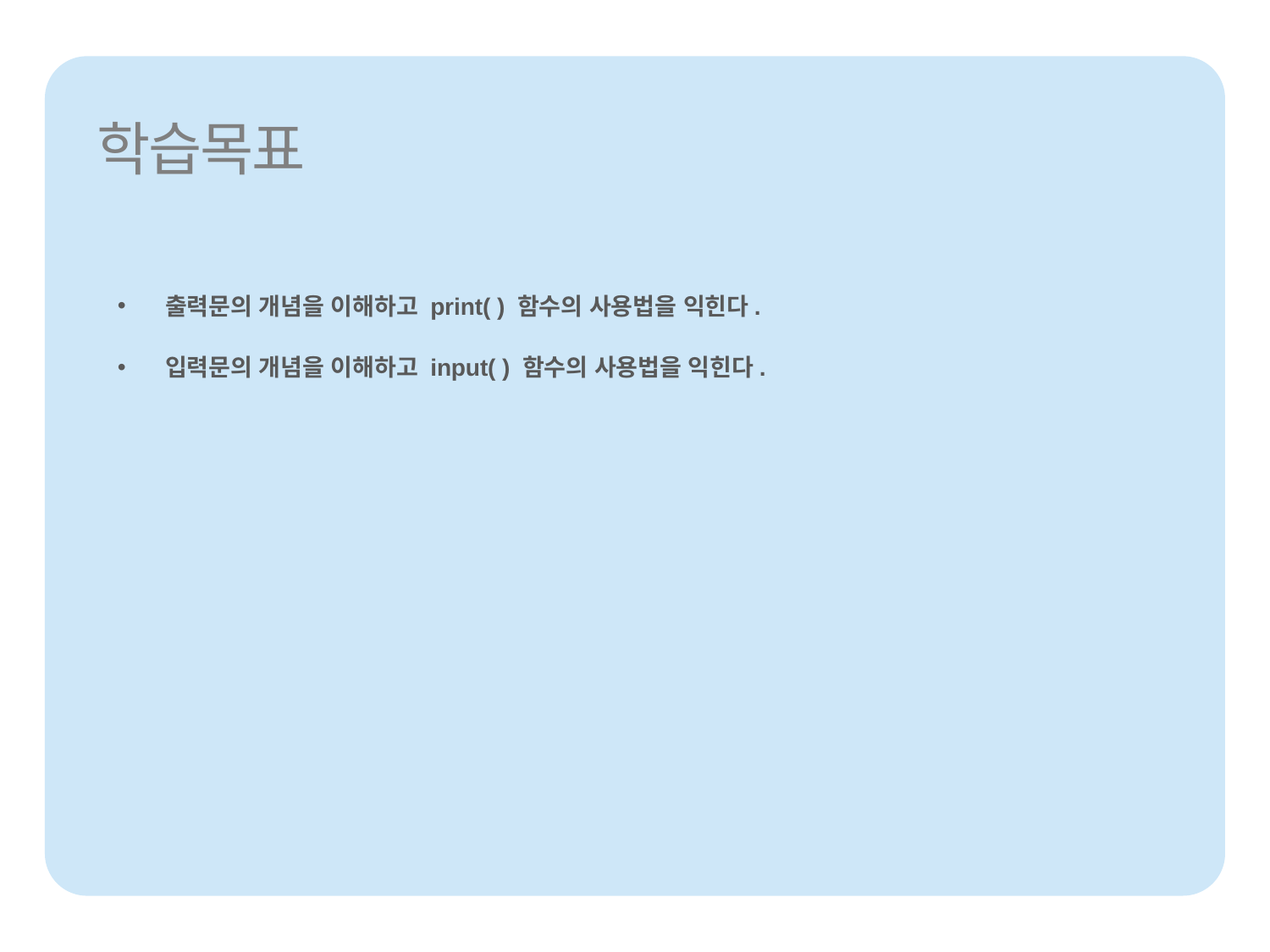

출력문의 개념을 이해하고 print( ) 함수의 사용법을 익힌다.
입력문의 개념을 이해하고 input( ) 함수의 사용법을 익힌다.